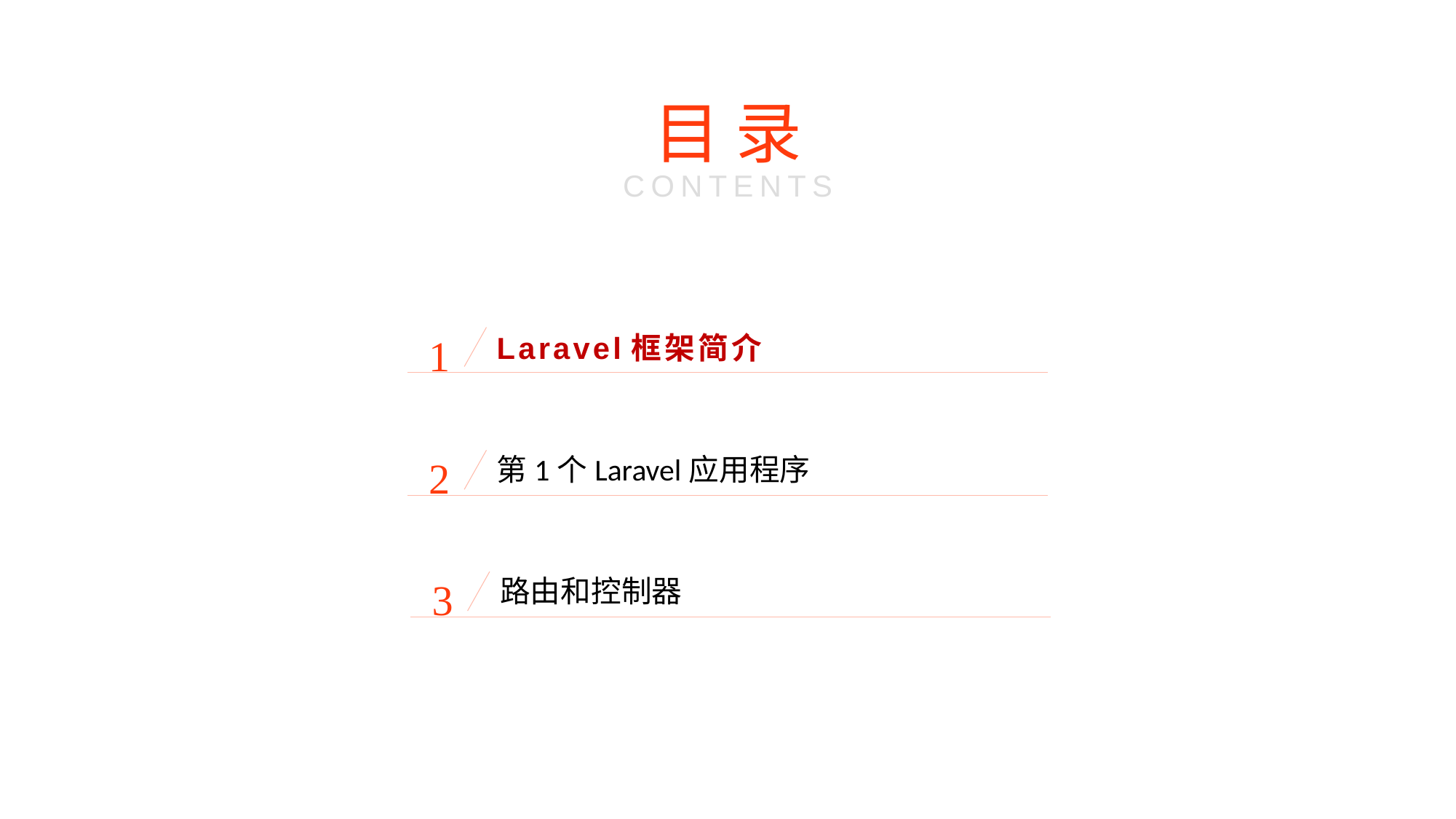

目 录
CONTENTS
1
Laravel框架简介
2
第1个Laravel应用程序
3
路由和控制器